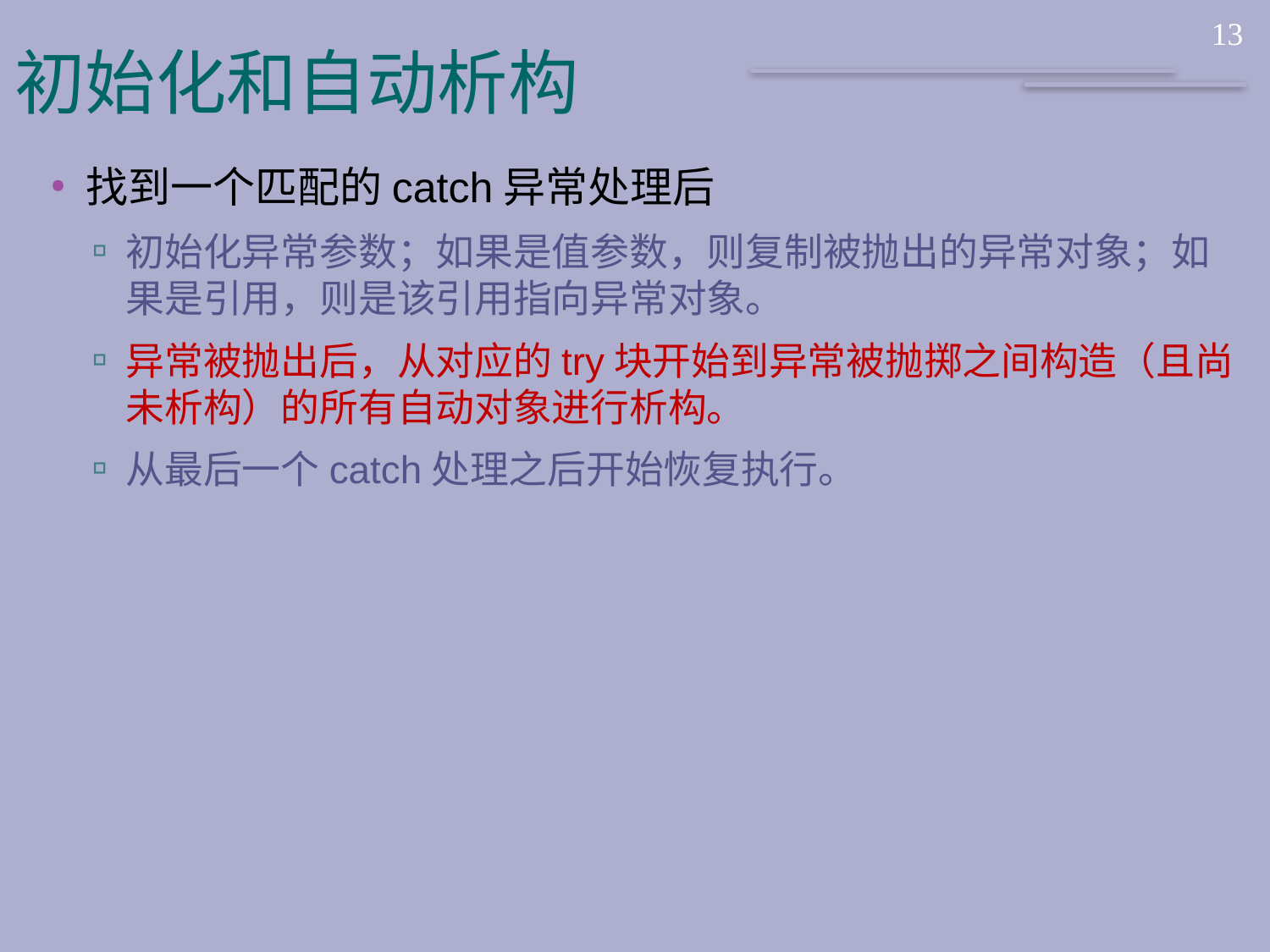

# 初始化和自动析构
13
找到一个匹配的catch异常处理后
初始化异常参数；如果是值参数，则复制被抛出的异常对象；如果是引用，则是该引用指向异常对象。
异常被抛出后，从对应的try块开始到异常被抛掷之间构造（且尚未析构）的所有自动对象进行析构。
从最后一个catch处理之后开始恢复执行。